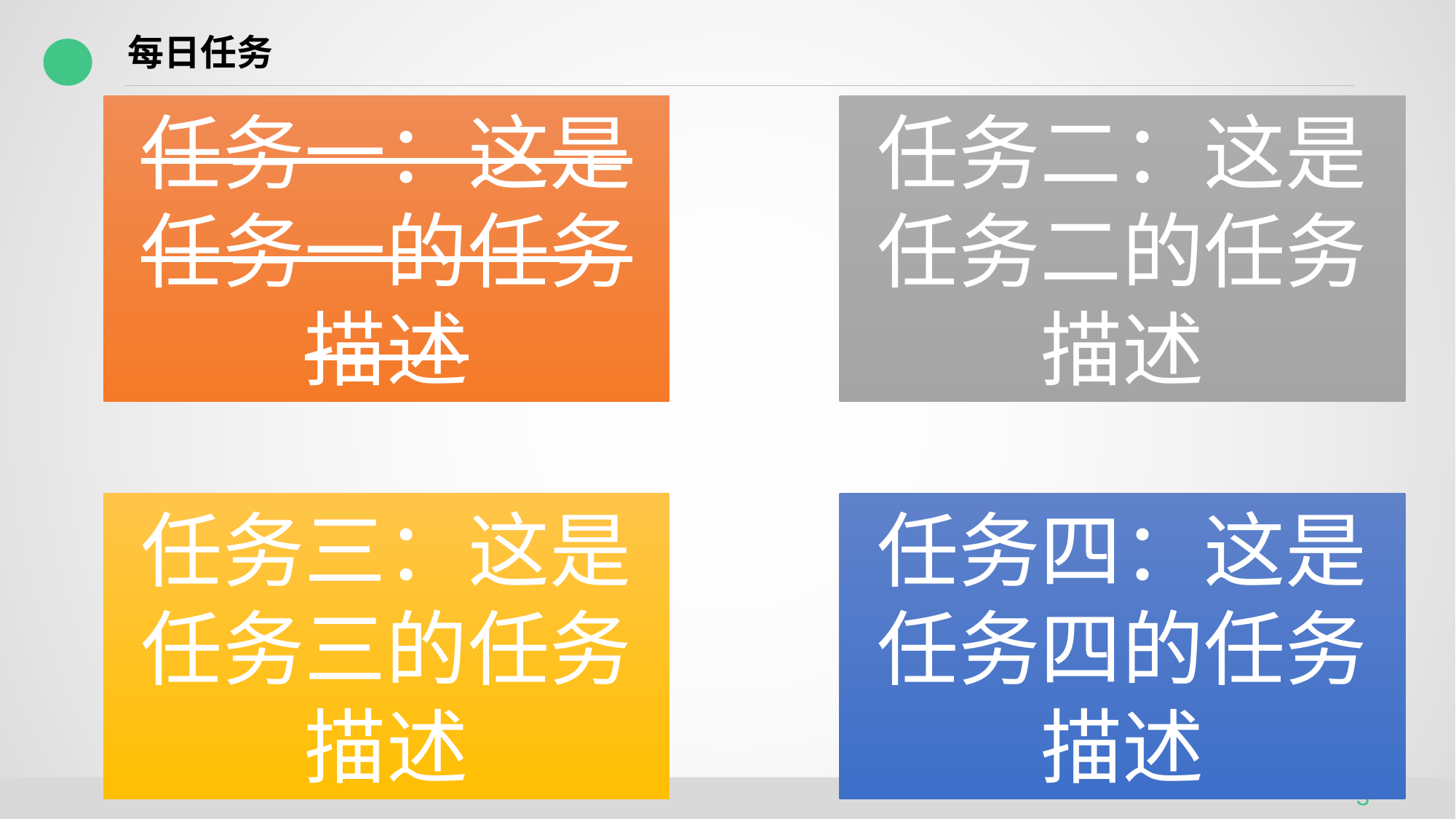

每日任务
任务一：这是任务一的任务描述
任务二：这是任务二的任务描述
任务三：这是任务三的任务描述
任务四：这是任务四的任务描述